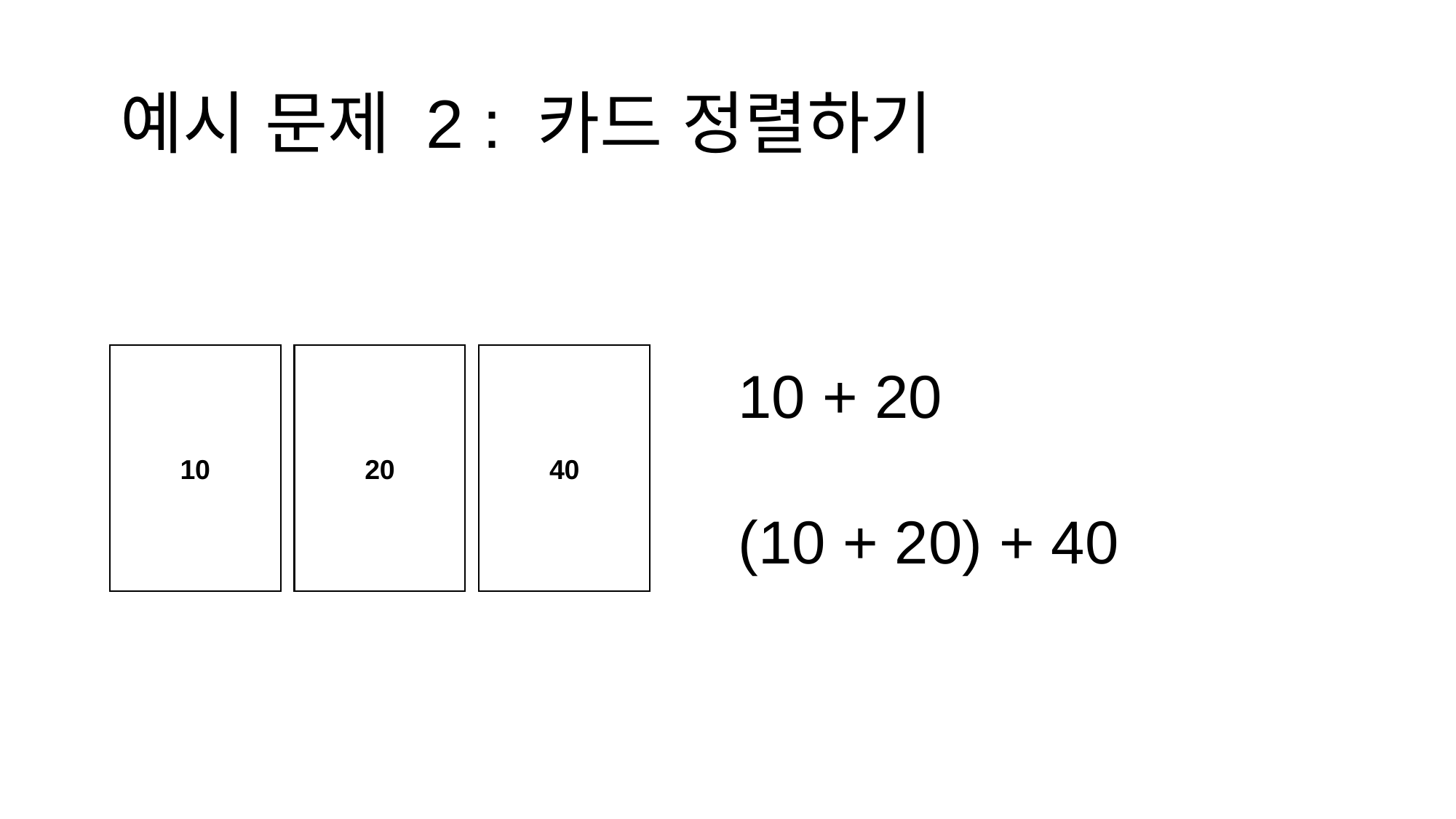

예시 문제 2 : 카드 정렬하기
10
20
40
10 + 20

(10 + 20) + 40